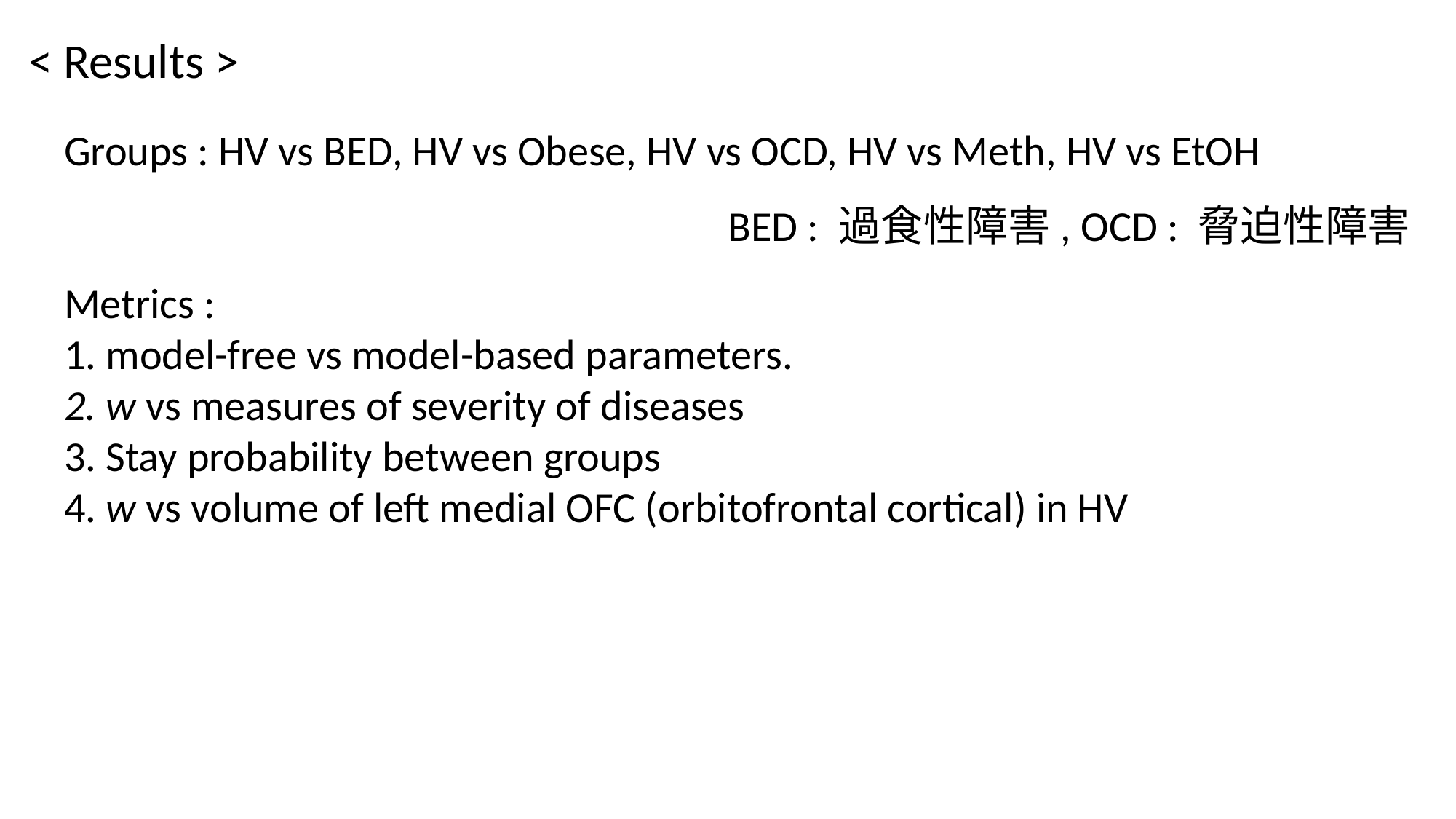

< Results >
Groups : HV vs BED, HV vs Obese, HV vs OCD, HV vs Meth, HV vs EtOH

Metrics :
1. model-free vs model-based parameters.
2. w vs measures of severity of diseases
3. Stay probability between groups
4. w vs volume of left medial OFC (orbitofrontal cortical) in HV
BED : 過食性障害, OCD : 脅迫性障害